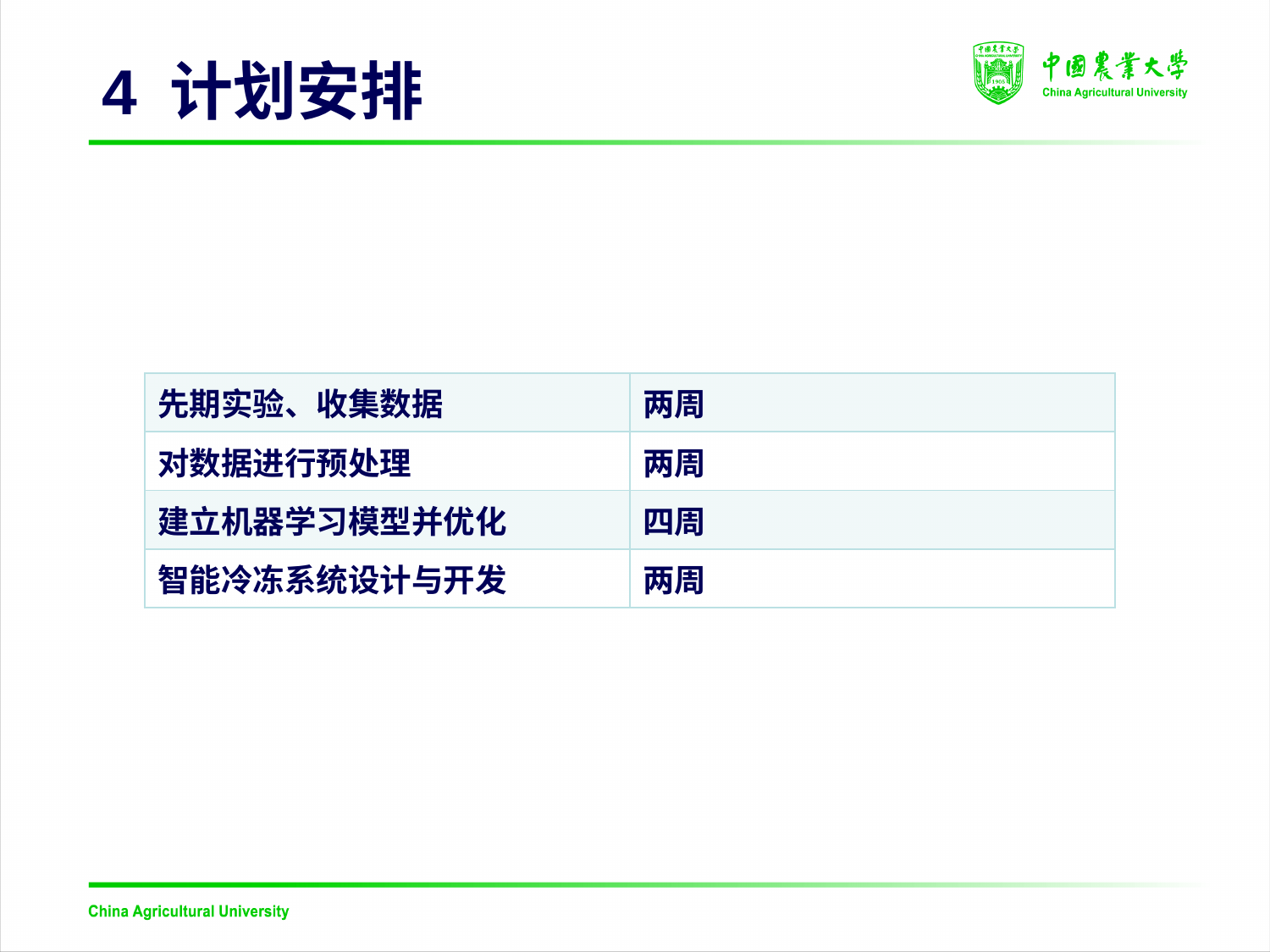

# 4 计划安排
| 先期实验、收集数据 | 两周 |
| --- | --- |
| 对数据进行预处理 | 两周 |
| 建立机器学习模型并优化 | 四周 |
| 智能冷冻系统设计与开发 | 两周 |